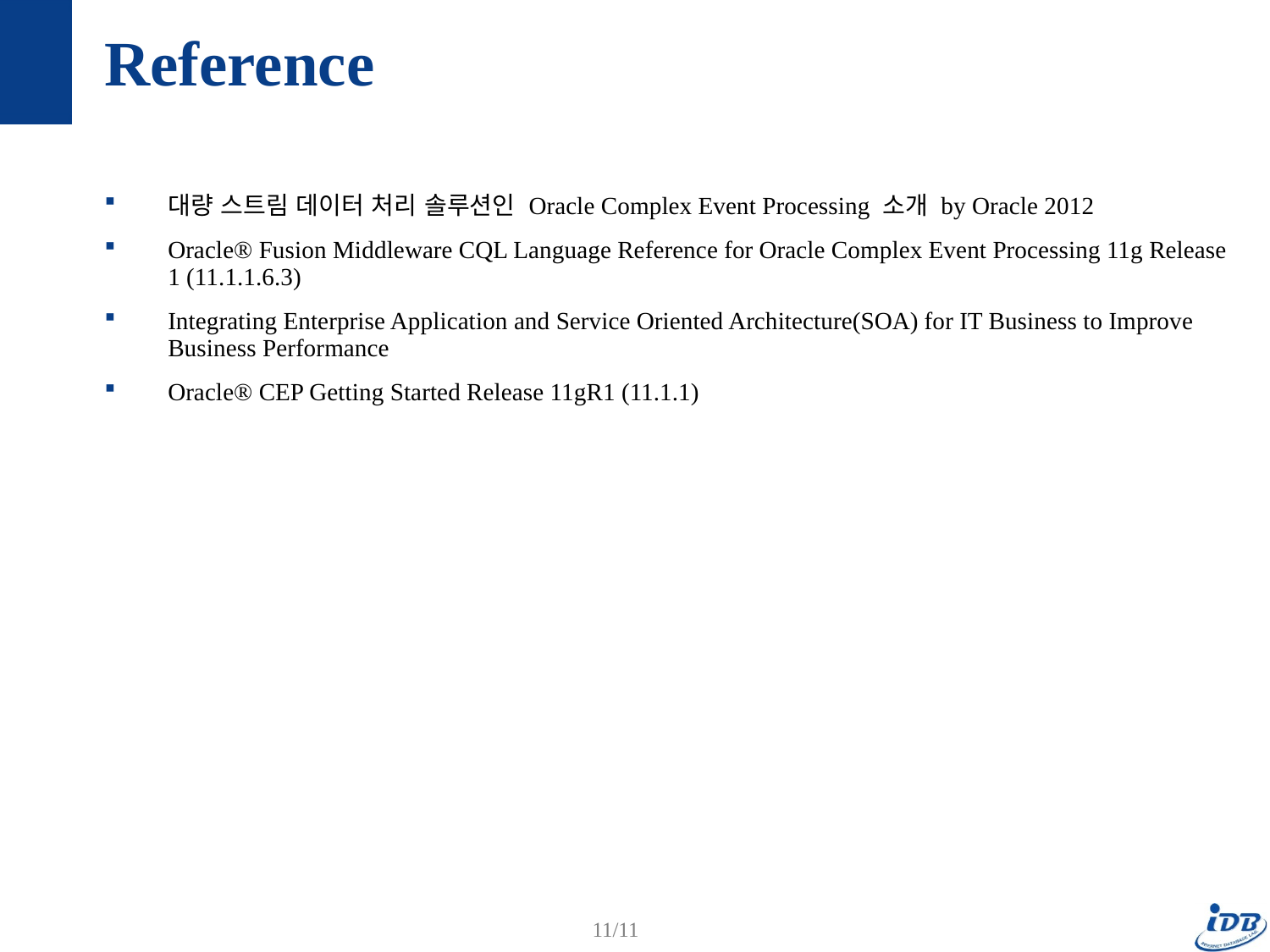

# Reference
대량 스트림 데이터 처리 솔루션인 Oracle Complex Event Processing 소개 by Oracle 2012
Oracle® Fusion Middleware CQL Language Reference for Oracle Complex Event Processing 11g Release 1 (11.1.1.6.3)
Integrating Enterprise Application and Service Oriented Architecture(SOA) for IT Business to Improve Business Performance
Oracle® CEP Getting Started Release 11gR1 (11.1.1)